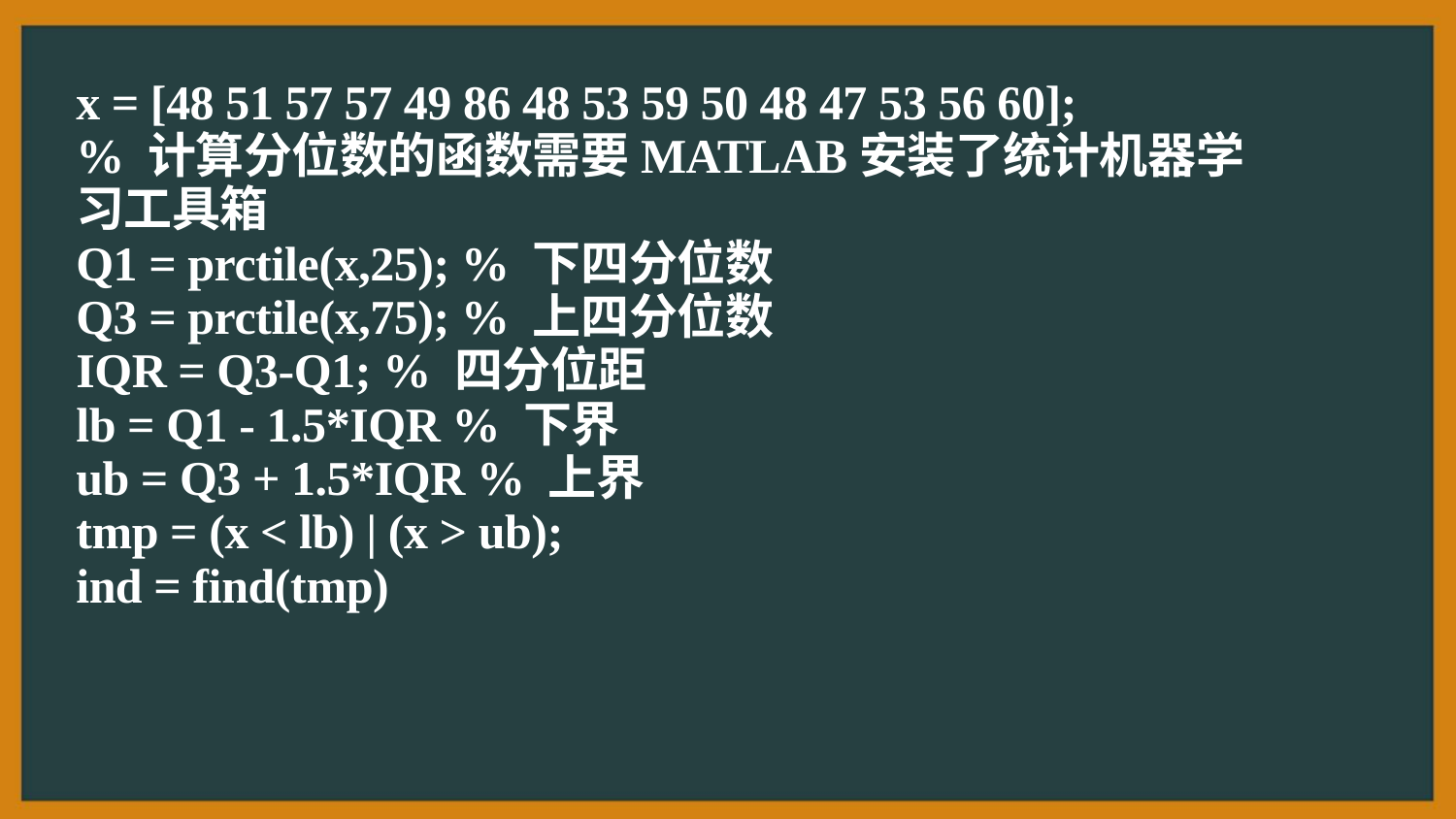

x = [48 51 57 57 49 86 48 53 59 50 48 47 53 56 60];
% 计算分位数的函数需要MATLAB安装了统计机器学习工具箱
Q1 = prctile(x,25); % 下四分位数
Q3 = prctile(x,75); % 上四分位数
IQR = Q3-Q1; % 四分位距
lb = Q1 - 1.5*IQR % 下界
ub = Q3 + 1.5*IQR % 上界
tmp = (x < lb) | (x > ub);
ind = find(tmp)